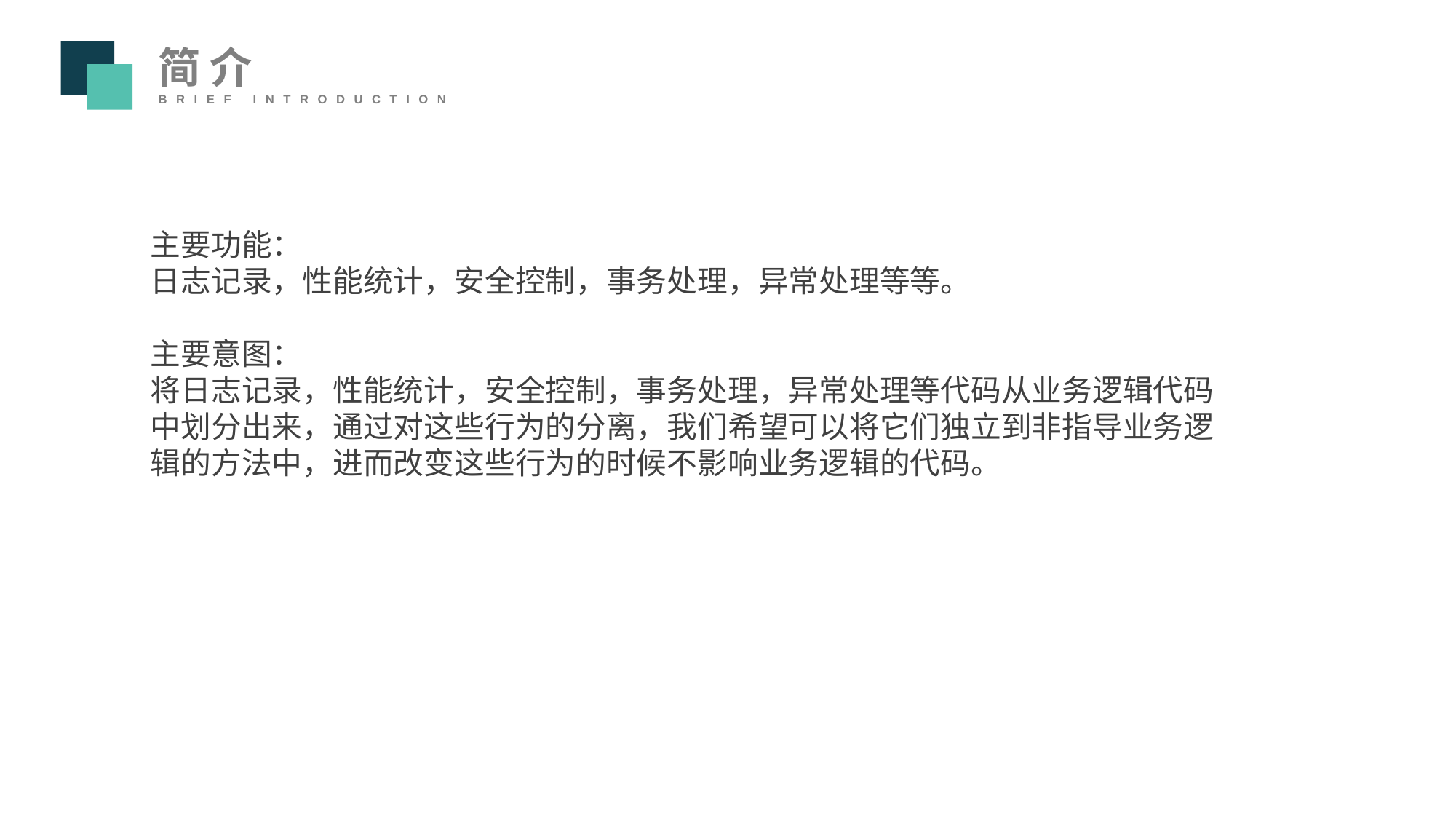

简介
brief introduction

主要功能：
日志记录，性能统计，安全控制，事务处理，异常处理等等。

主要意图：
将日志记录，性能统计，安全控制，事务处理，异常处理等代码从业务逻辑代码中划分出来，通过对这些行为的分离，我们希望可以将它们独立到非指导业务逻辑的方法中，进而改变这些行为的时候不影响业务逻辑的代码。